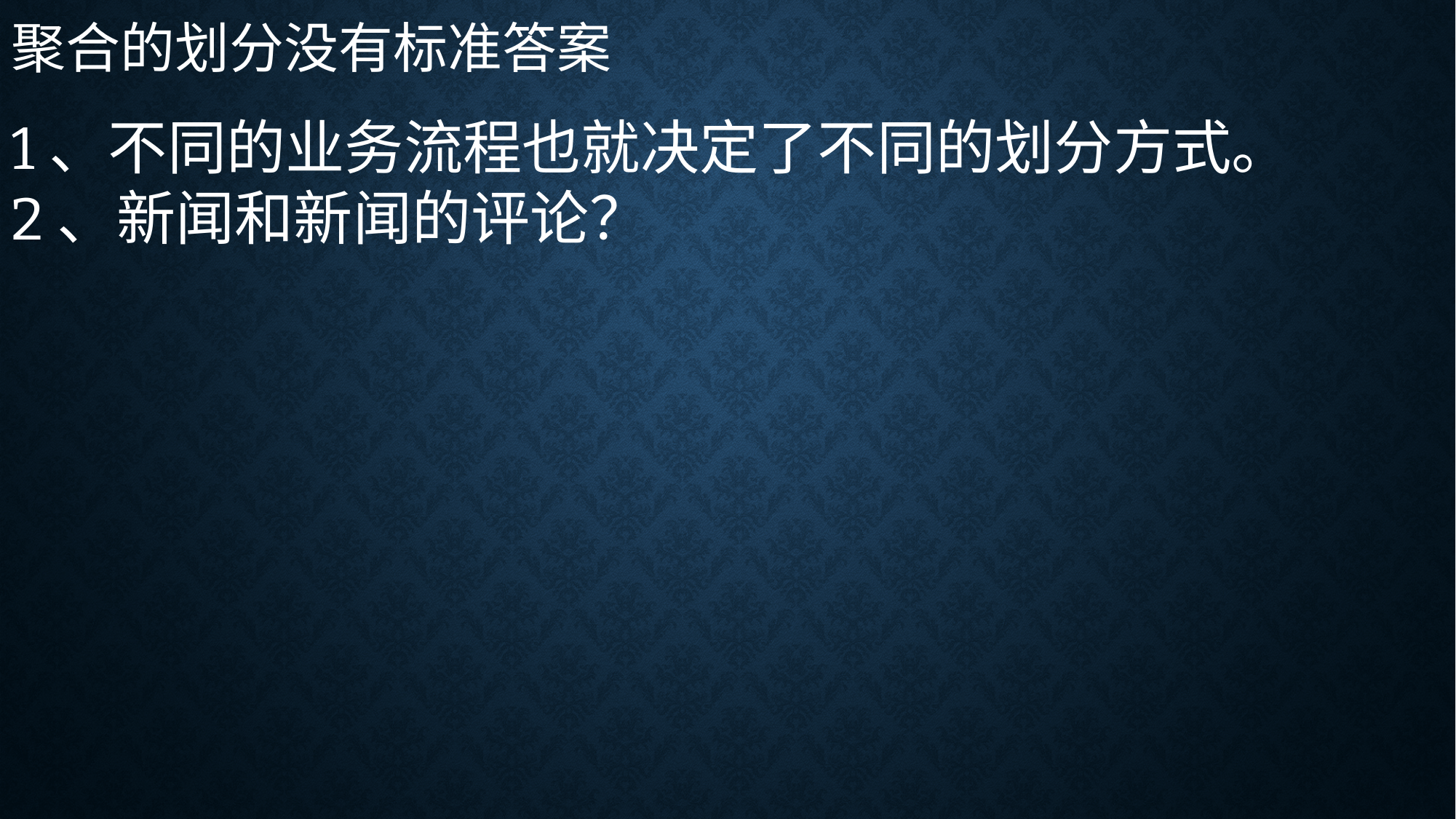

聚合的划分没有标准答案
1、不同的业务流程也就决定了不同的划分方式。
2、新闻和新闻的评论？